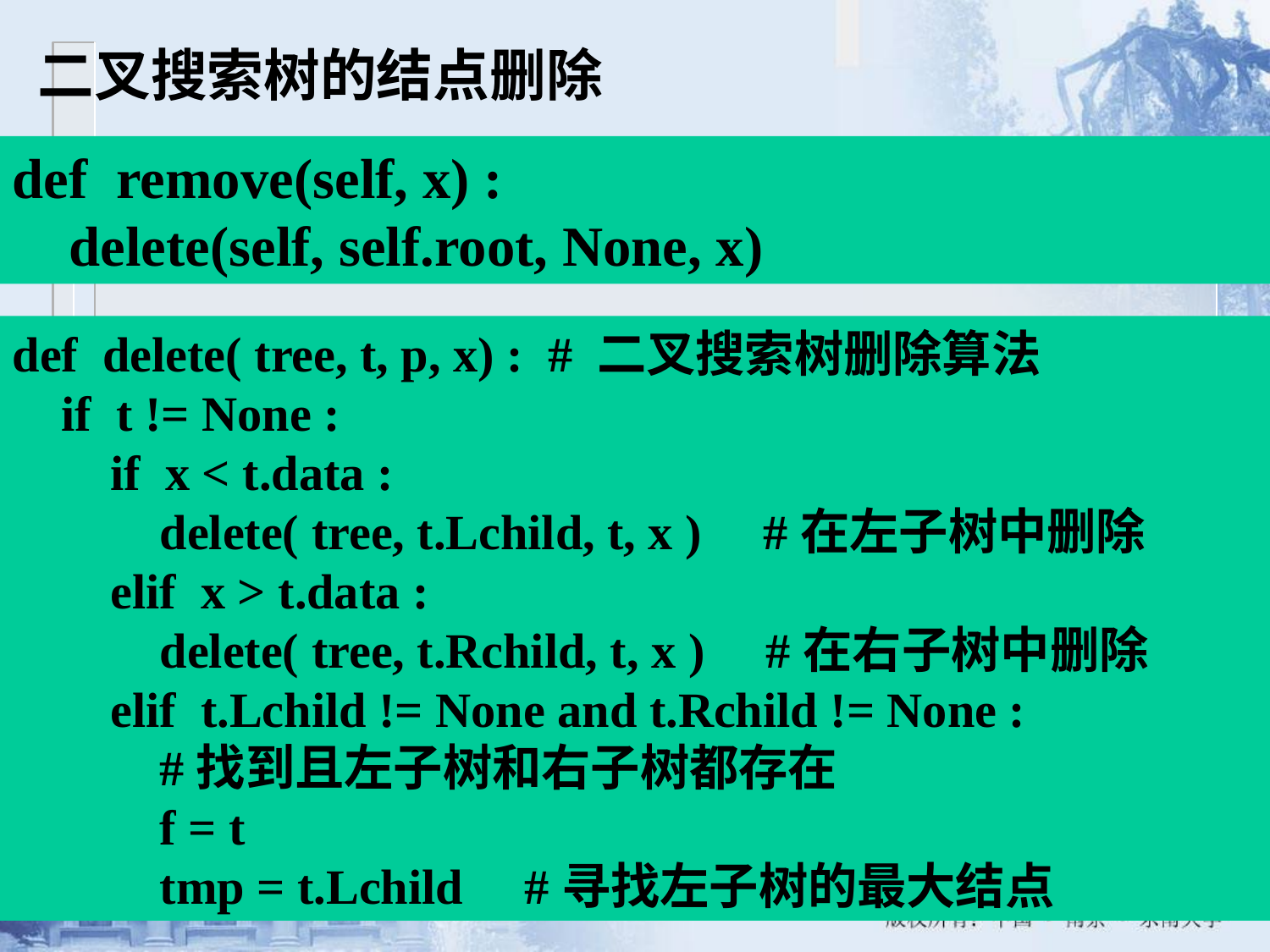

二叉搜索树的结点删除
def  remove(self, x) :
    delete(self, self.root, None, x)
def  delete( tree, t, p, x) :  # 二叉搜索树删除算法
    if  t != None :
        if  x < t.data :
            delete( tree, t.Lchild, t, x )     #在左子树中删除
        elif  x > t.data :
            delete( tree, t.Rchild, t, x )     #在右子树中删除
        elif  t.Lchild != None and t.Rchild != None :
            #找到且左子树和右子树都存在
            f = t
            tmp = t.Lchild     #寻找左子树的最大结点